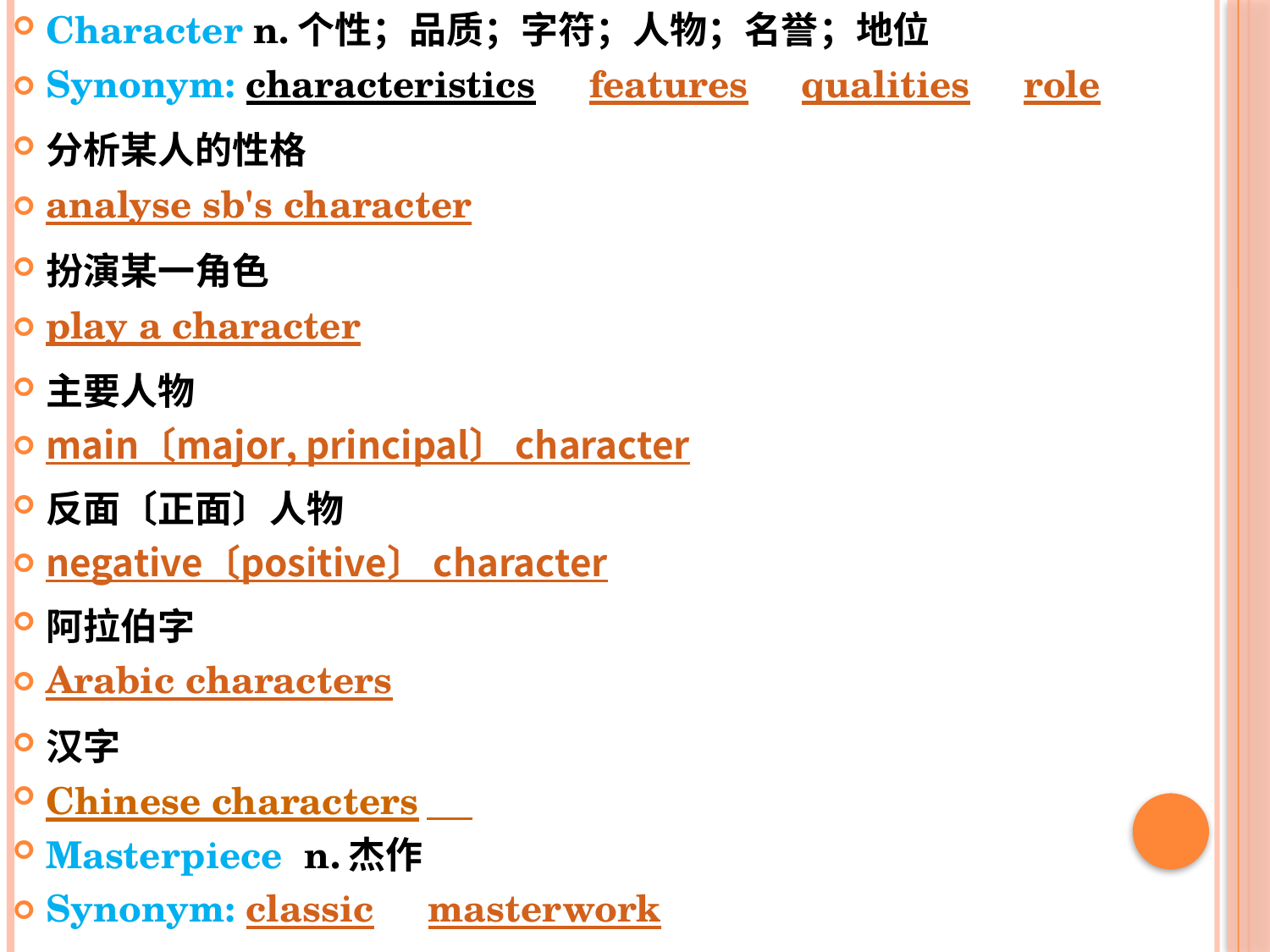

Character n.个性；品质；字符；人物；名誉；地位
Synonym: characteristics　 features　 qualities　 role
分析某人的性格
analyse sb's character
扮演某一角色
play a character
主要人物
main〔major, principal〕 character
反面〔正面〕人物
negative〔positive〕 character
阿拉伯字
Arabic characters
汉字
Chinese characters
Masterpiece  n.杰作
Synonym: classic　 masterwork